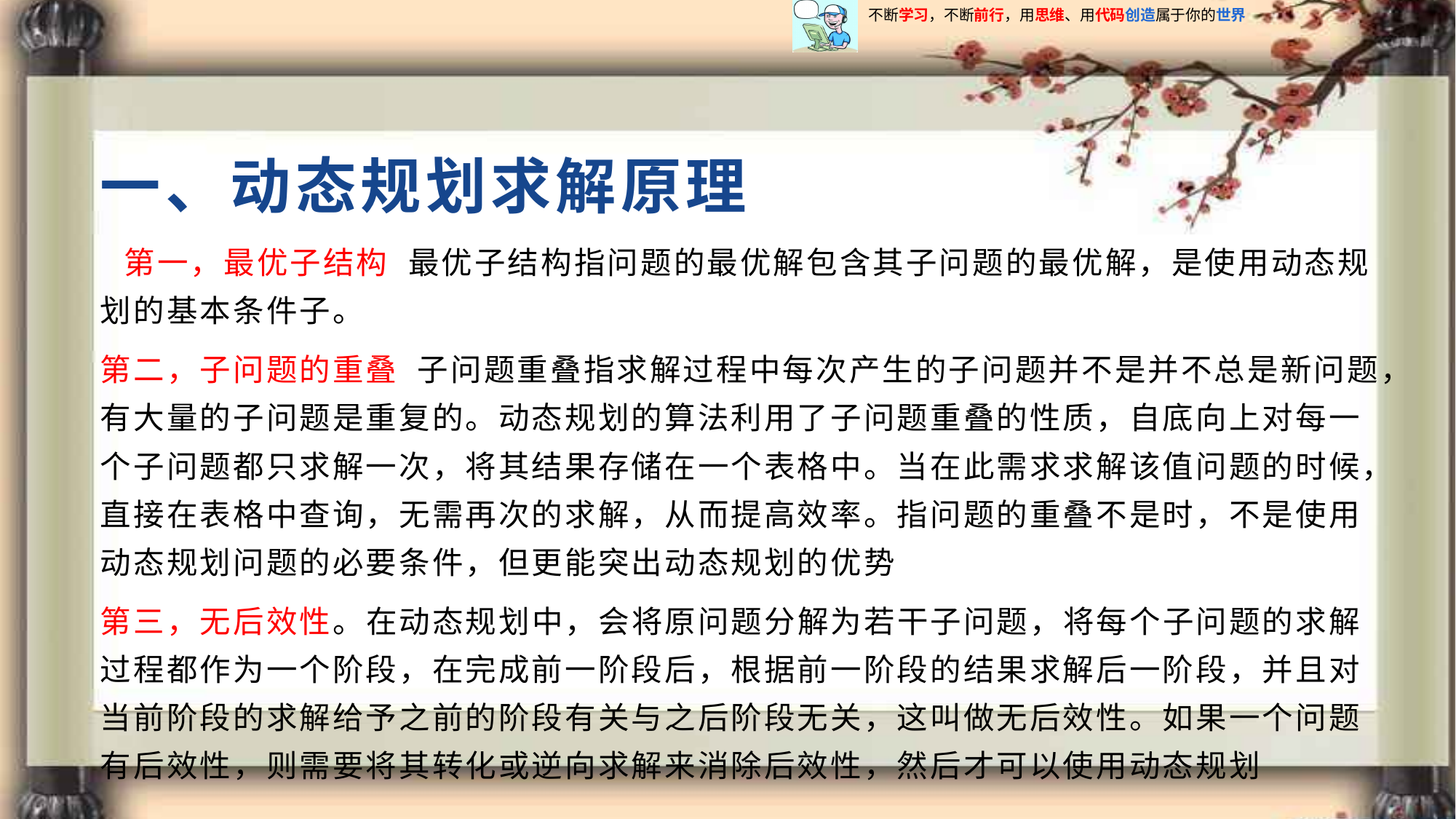

# 一、动态规划求解原理
  第一，最优子结构  最优子结构指问题的最优解包含其子问题的最优解，是使用动态规划的基本条件子。
第二，子问题的重叠  子问题重叠指求解过程中每次产生的子问题并不是并不总是新问题，有大量的子问题是重复的。动态规划的算法利用了子问题重叠的性质，自底向上对每一个子问题都只求解一次，将其结果存储在一个表格中。当在此需求求解该值问题的时候，直接在表格中查询，无需再次的求解，从而提高效率。指问题的重叠不是时，不是使用动态规划问题的必要条件，但更能突出动态规划的优势
第三，无后效性。在动态规划中，会将原问题分解为若干子问题，将每个子问题的求解过程都作为一个阶段，在完成前一阶段后，根据前一阶段的结果求解后一阶段，并且对当前阶段的求解给予之前的阶段有关与之后阶段无关，这叫做无后效性。如果一个问题有后效性，则需要将其转化或逆向求解来消除后效性，然后才可以使用动态规划